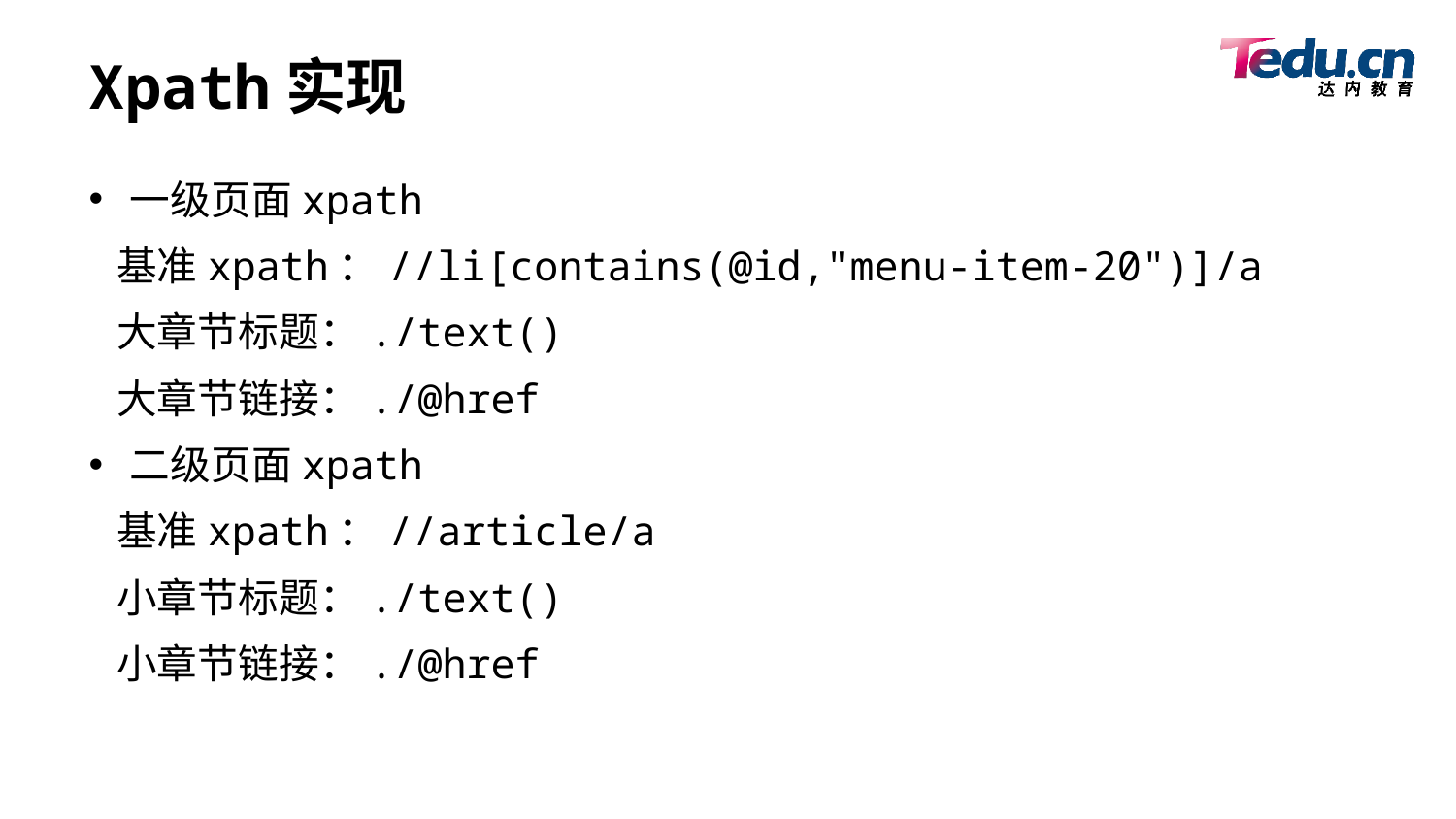

# Xpath实现
一级页面xpath
  基准xpath：//li[contains(@id,"menu-item-20")]/a
  大章节标题：./text()
  大章节链接：./@href
二级页面xpath
  基准xpath：//article/a
  小章节标题：./text()
  小章节链接：./@href